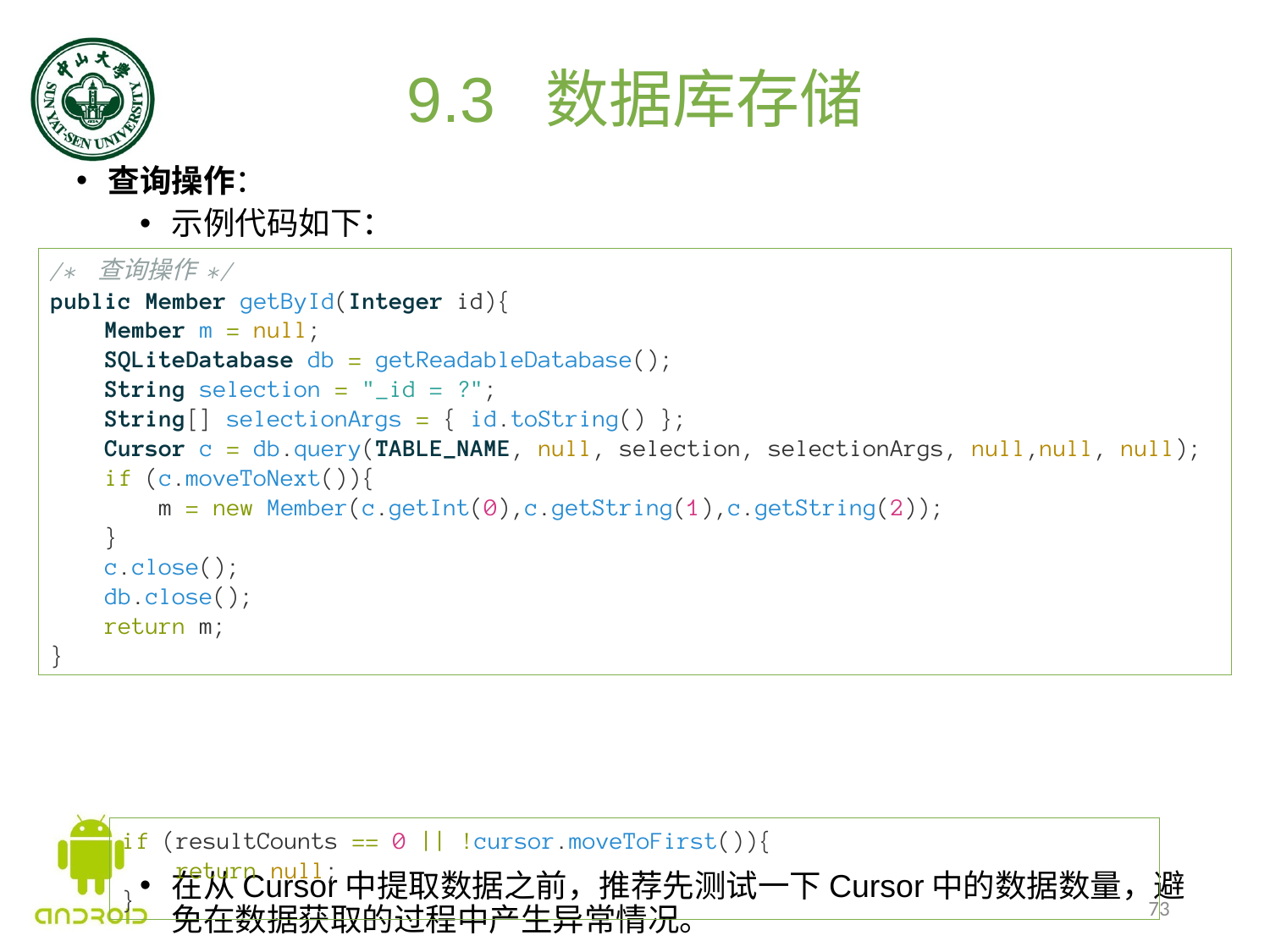

# 9.3  数据库存储
查询操作：
示例代码如下：

在从Cursor中提取数据之前，推荐先测试一下Cursor中的数据数量，避免在数据获取的过程中产生异常情况。

/* 查询操作 */
public Member getById(Integer id){
    Member m = null;
    SQLiteDatabase db = getReadableDatabase();
    String selection = "_id = ?";
    String[] selectionArgs = { id.toString() };
    Cursor c = db.query(TABLE_NAME, null, selection, selectionArgs, null,null, null);
    if (c.moveToNext()){
        m = new Member(c.getInt(0),c.getString(1),c.getString(2));
    }
    c.close();
    db.close();
    return m;
}
if (resultCounts == 0 || !cursor.moveToFirst()){
    return null;
}
73